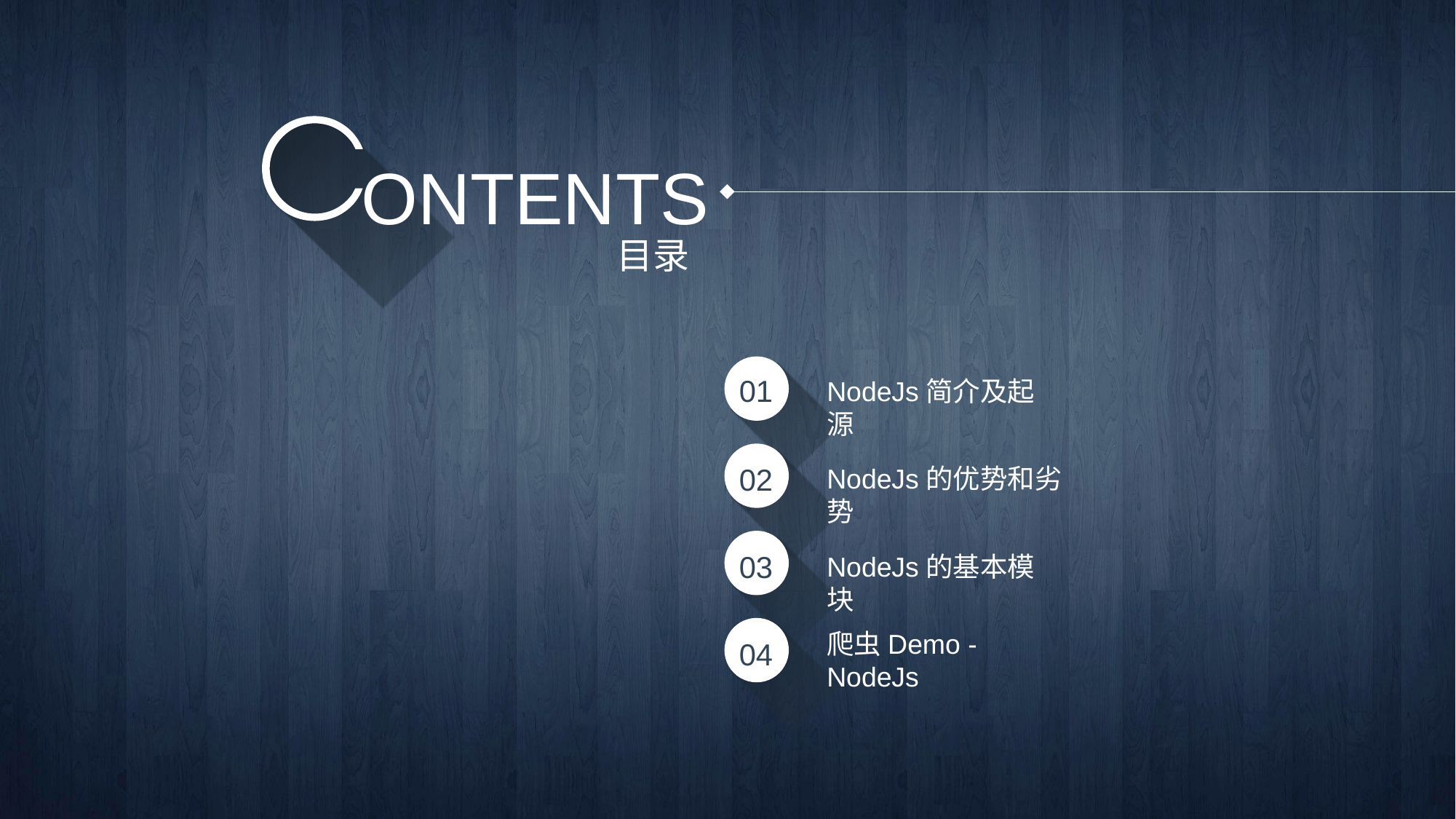

ONTENTS

目录

01
NodeJs简介及起源

02
NodeJs的优势和劣势

03
NodeJs的基本模块

爬虫Demo - NodeJs
04